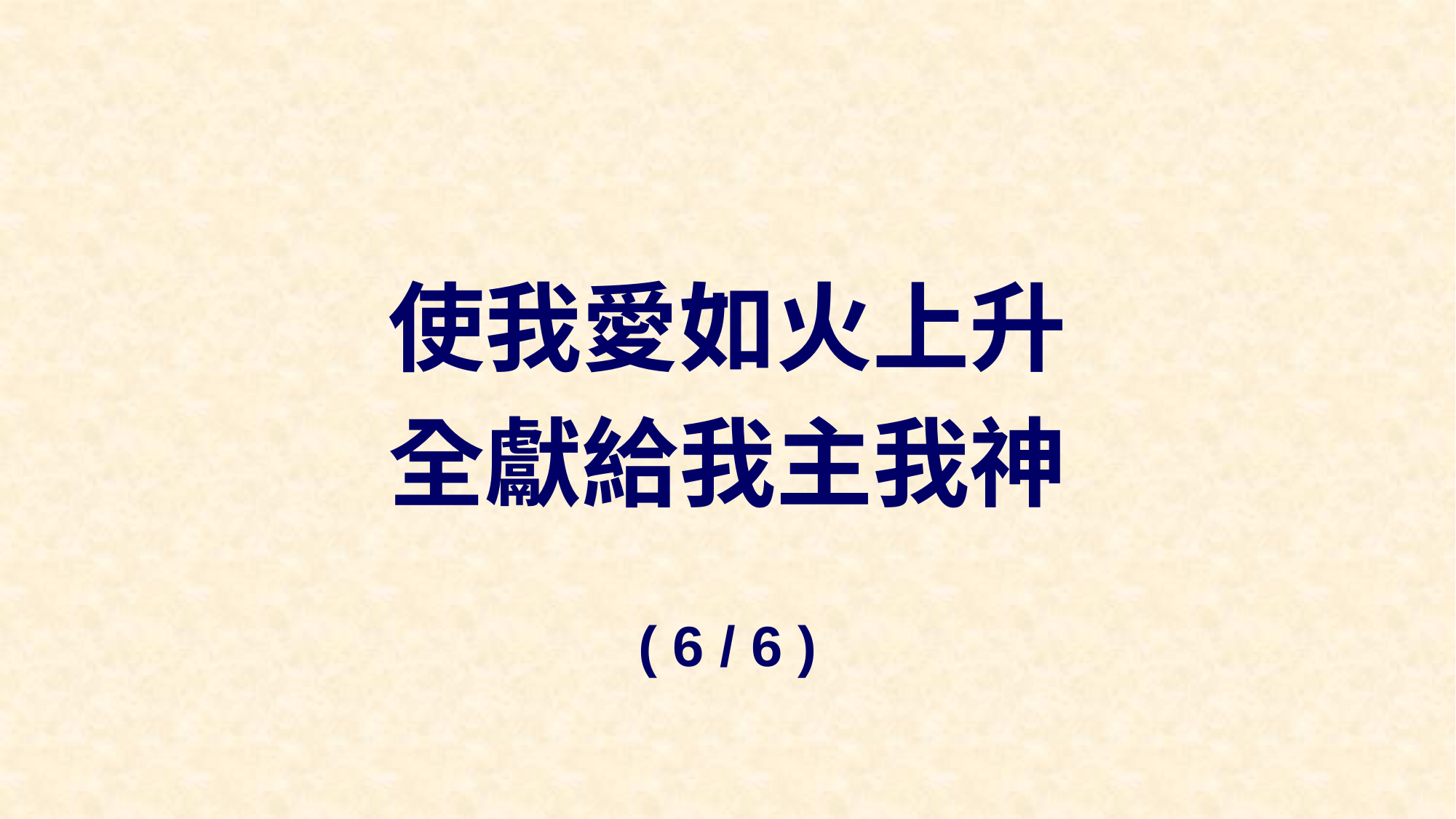

使我愛如火上升
全獻給我主我神
( 6 / 6 )